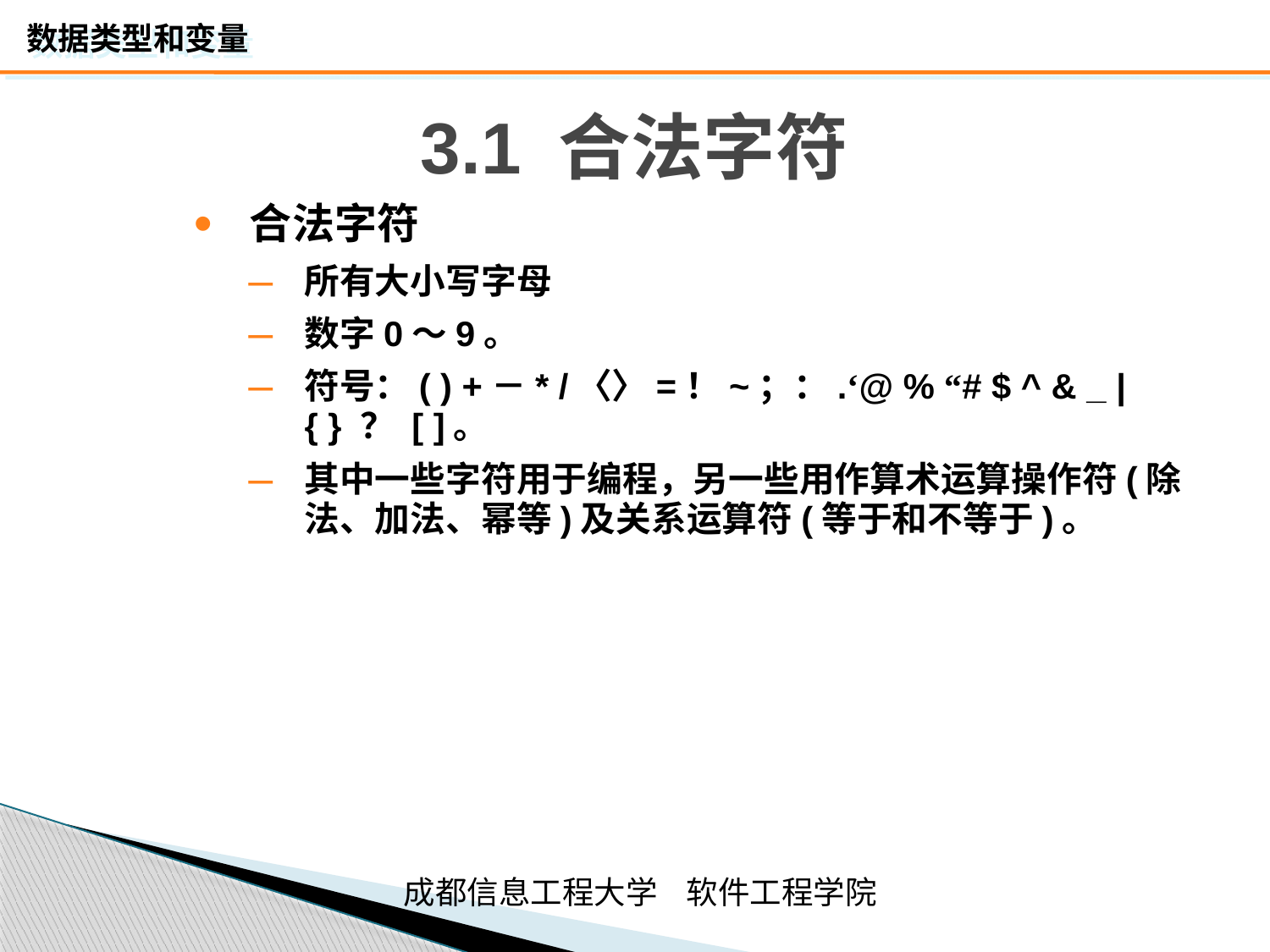

# 3.1 合法字符
合法字符
所有大小写字母
数字0～9。
符号：( ) +－* /〈〉=！~；：.‘@ % “# $ ^ & _ | { } ？ [ ]。
其中一些字符用于编程，另一些用作算术运算操作符(除法、加法、幂等)及关系运算符(等于和不等于)。